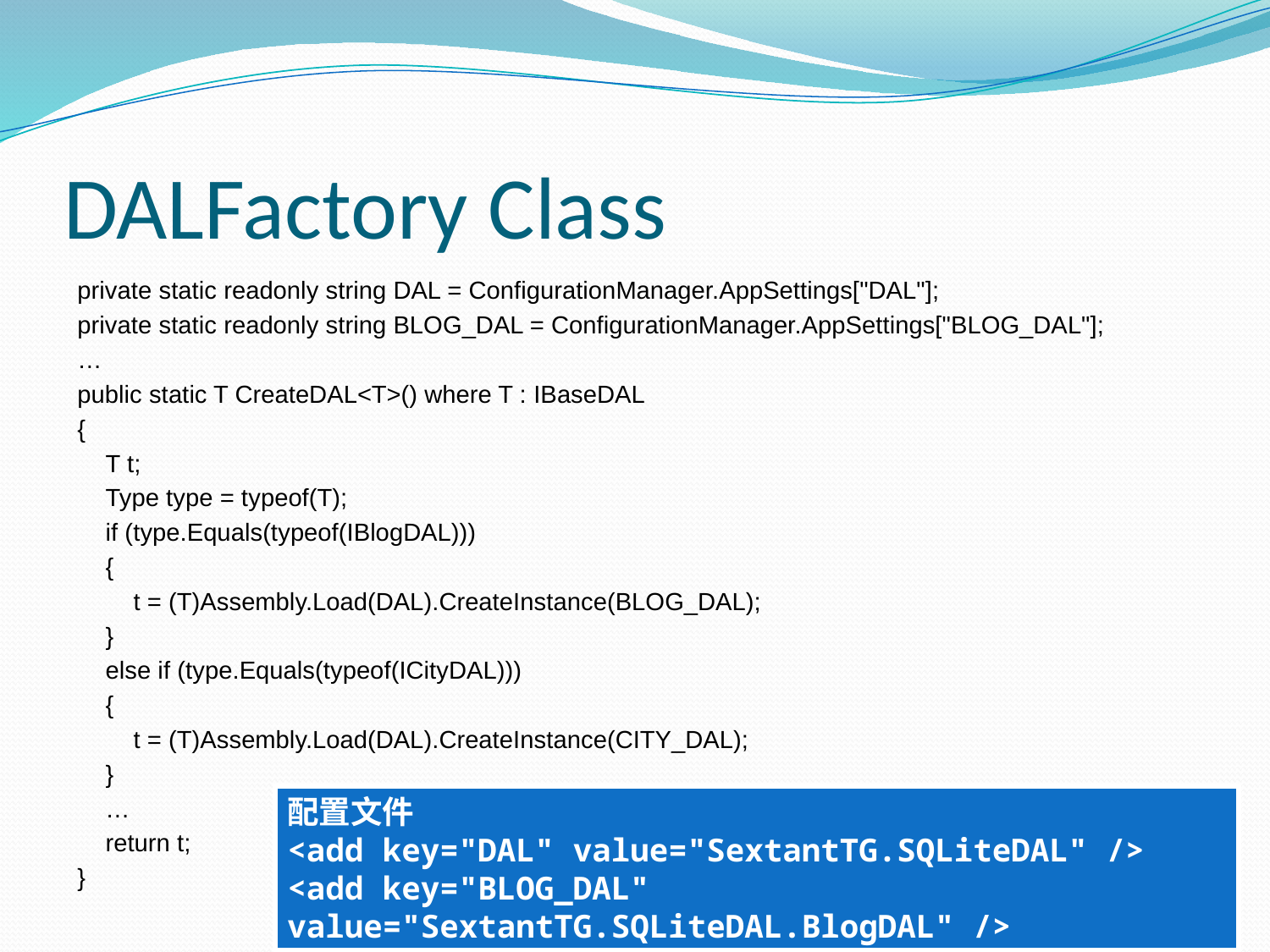

# DALFactory Class
private static readonly string DAL = ConfigurationManager.AppSettings["DAL"];
private static readonly string BLOG_DAL = ConfigurationManager.AppSettings["BLOG_DAL"];
…
public static T CreateDAL<T>() where T : IBaseDAL
{
    T t;
    Type type = typeof(T);
    if (type.Equals(typeof(IBlogDAL)))
    {
        t = (T)Assembly.Load(DAL).CreateInstance(BLOG_DAL);
    }
    else if (type.Equals(typeof(ICityDAL)))
    {
        t = (T)Assembly.Load(DAL).CreateInstance(CITY_DAL);
    }
    …
    return t;
}
配置文件
<add key="DAL" value="SextantTG.SQLiteDAL" />
<add key="BLOG_DAL" value="SextantTG.SQLiteDAL.BlogDAL" />